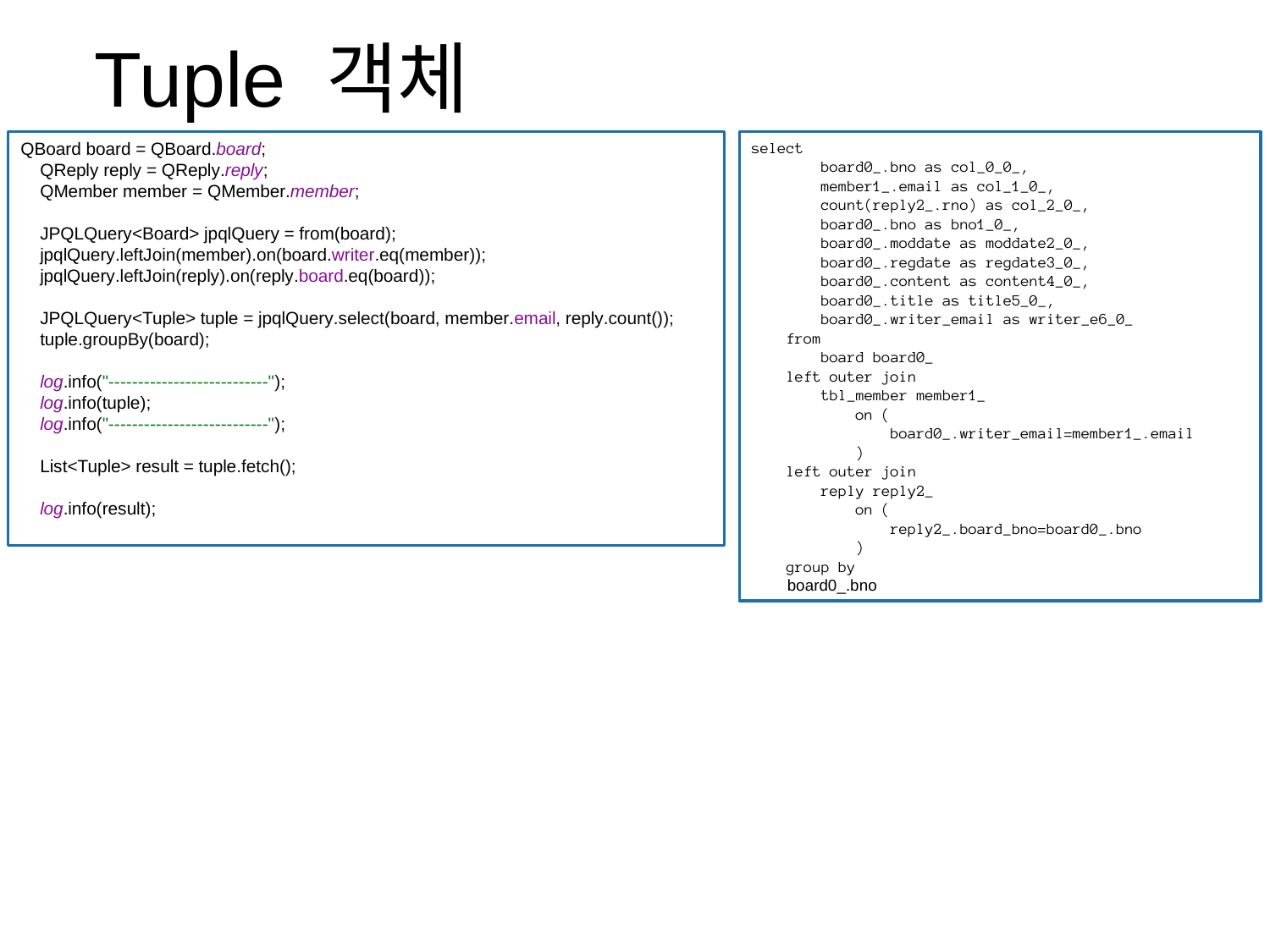

# Tuple 객체
QBoard board = QBoard.board;
    QReply reply = QReply.reply;
    QMember member = QMember.member;
    JPQLQuery<Board> jpqlQuery = from(board);
    jpqlQuery.leftJoin(member).on(board.writer.eq(member));
    jpqlQuery.leftJoin(reply).on(reply.board.eq(board));
    JPQLQuery<Tuple> tuple = jpqlQuery.select(board, member.email, reply.count());
    tuple.groupBy(board);
    log.info("---------------------------");
    log.info(tuple);
    log.info("---------------------------");
    List<Tuple> result = tuple.fetch();
    log.info(result);
select
        board0_.bno as col_0_0_,
        member1_.email as col_1_0_,
        count(reply2_.rno) as col_2_0_,
        board0_.bno as bno1_0_,
        board0_.moddate as moddate2_0_,
        board0_.regdate as regdate3_0_,
        board0_.content as content4_0_,
        board0_.title as title5_0_,
        board0_.writer_email as writer_e6_0_
    from
        board board0_
    left outer join
        tbl_member member1_
            on (
                board0_.writer_email=member1_.email
            )
    left outer join
        reply reply2_
            on (
                reply2_.board_bno=board0_.bno
            )
    group by
        board0_.bno